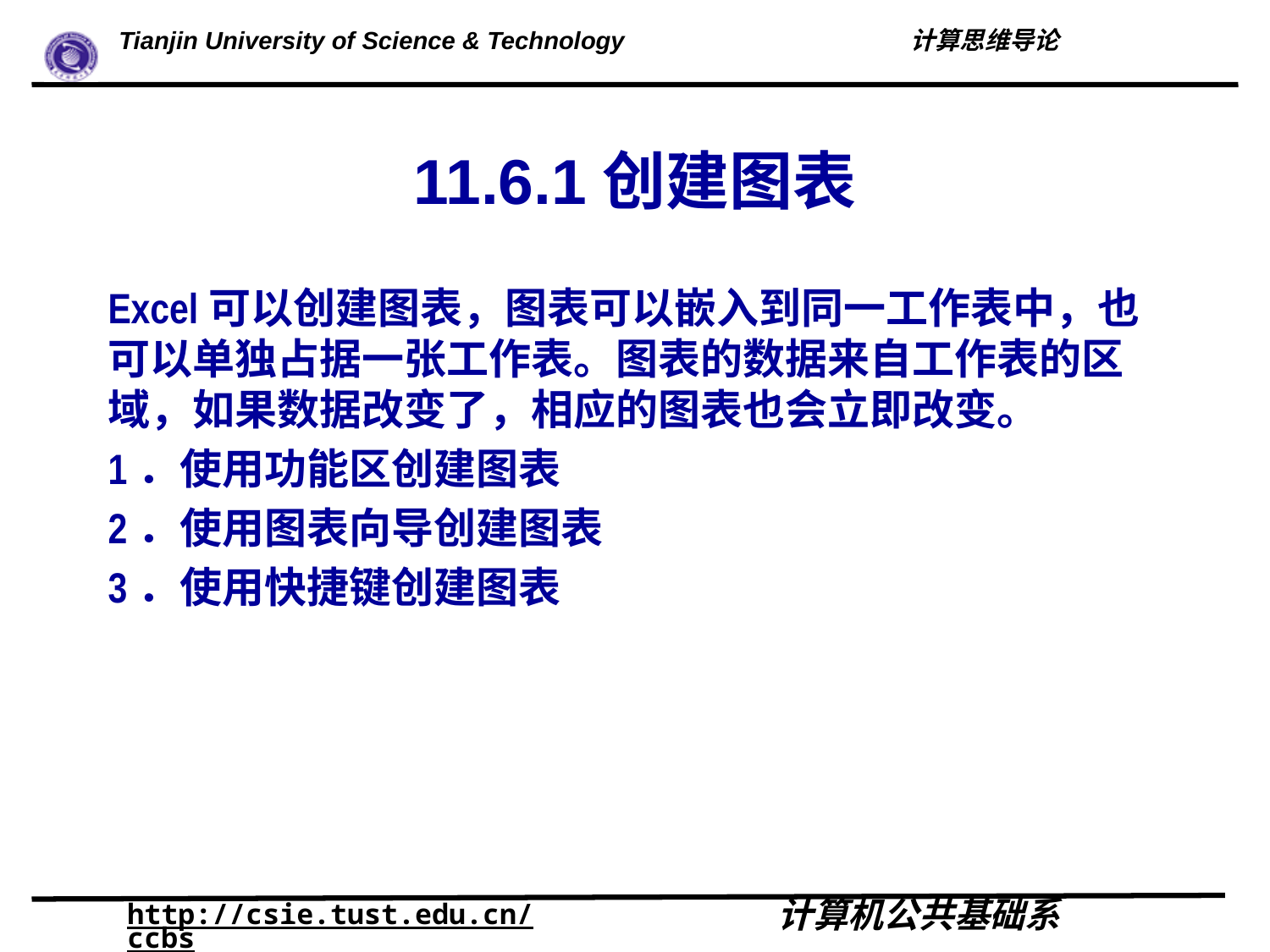

# 11.6.1创建图表
Excel可以创建图表，图表可以嵌入到同一工作表中，也可以单独占据一张工作表。图表的数据来自工作表的区域，如果数据改变了，相应的图表也会立即改变。
1．使用功能区创建图表
2．使用图表向导创建图表
3．使用快捷键创建图表